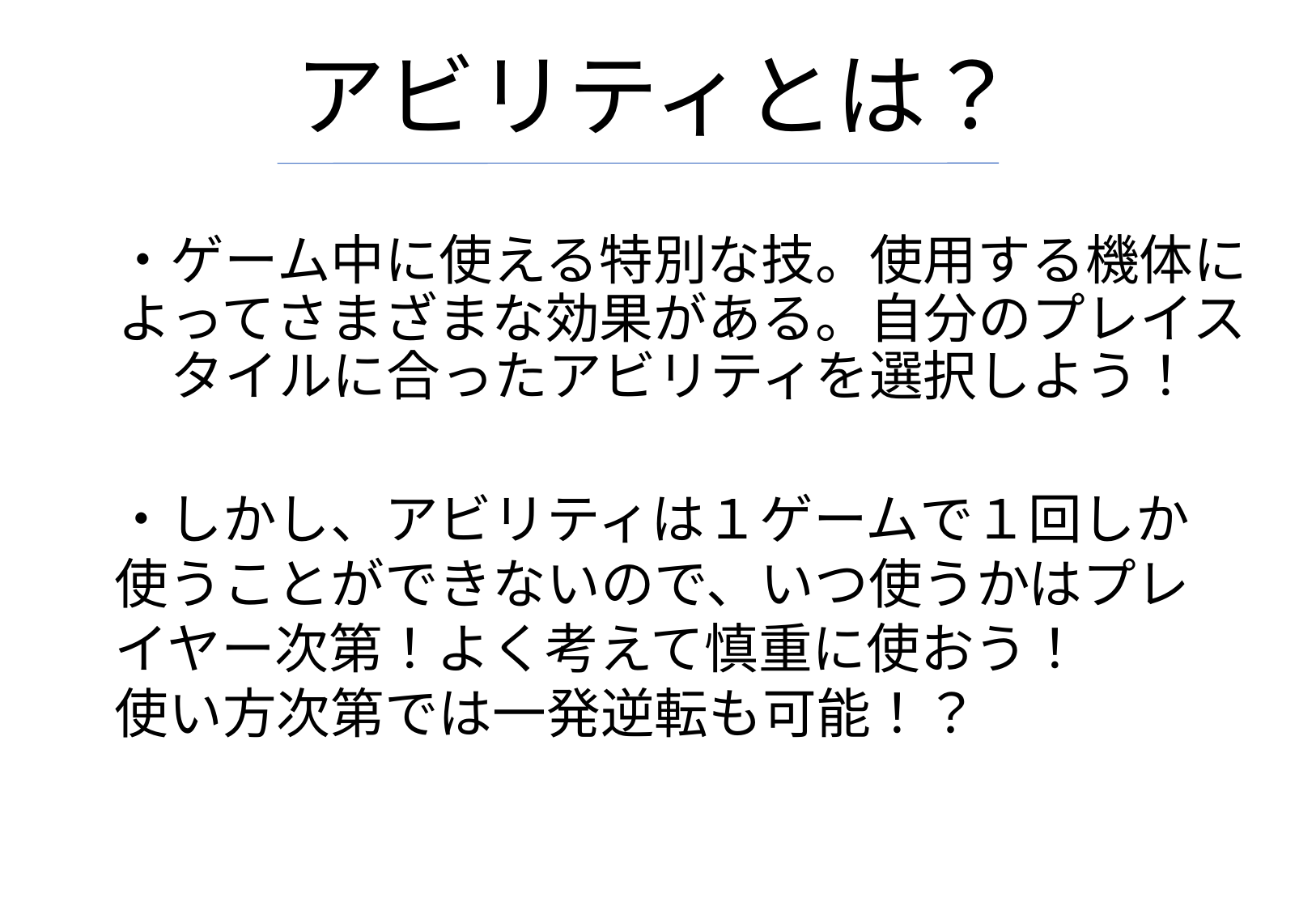

アビリティとは？
# ・ゲーム中に使える特別な技。使用する機体によってさまざまな効果がある。自分のプレイスタイルに合ったアビリティを選択しよう！
・しかし、アビリティは１ゲームで１回しか使うことができないので、いつ使うかはプレイヤー次第！よく考えて慎重に使おう！
使い方次第では一発逆転も可能！？